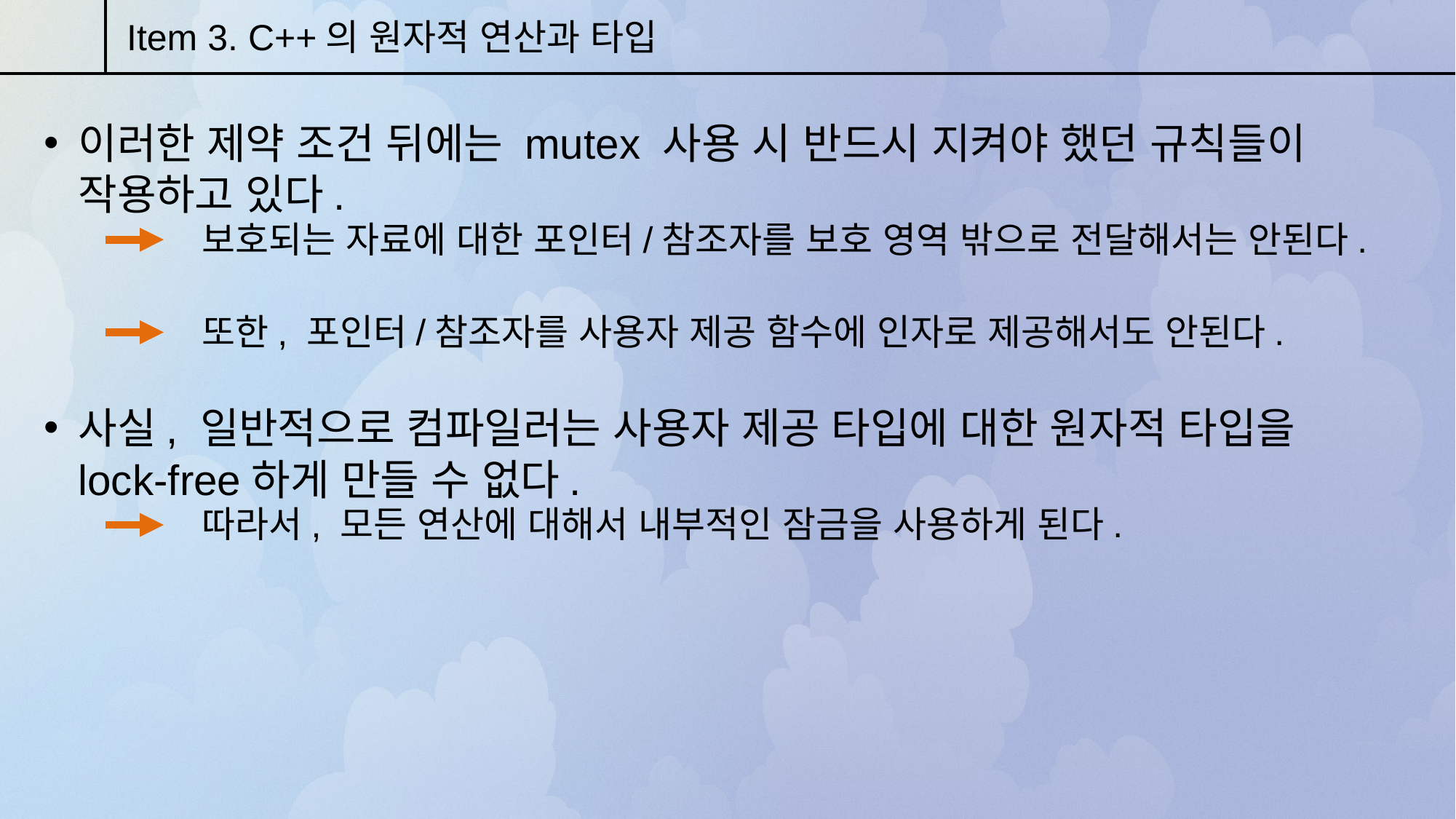

Item 3. C++의 원자적 연산과 타입
이러한 제약 조건 뒤에는 mutex 사용 시 반드시 지켜야 했던 규칙들이 작용하고 있다.
보호되는 자료에 대한 포인터/참조자를 보호 영역 밖으로 전달해서는 안된다.
또한, 포인터/참조자를 사용자 제공 함수에 인자로 제공해서도 안된다.
사실, 일반적으로 컴파일러는 사용자 제공 타입에 대한 원자적 타입을 lock-free하게 만들 수 없다.
따라서, 모든 연산에 대해서 내부적인 잠금을 사용하게 된다.